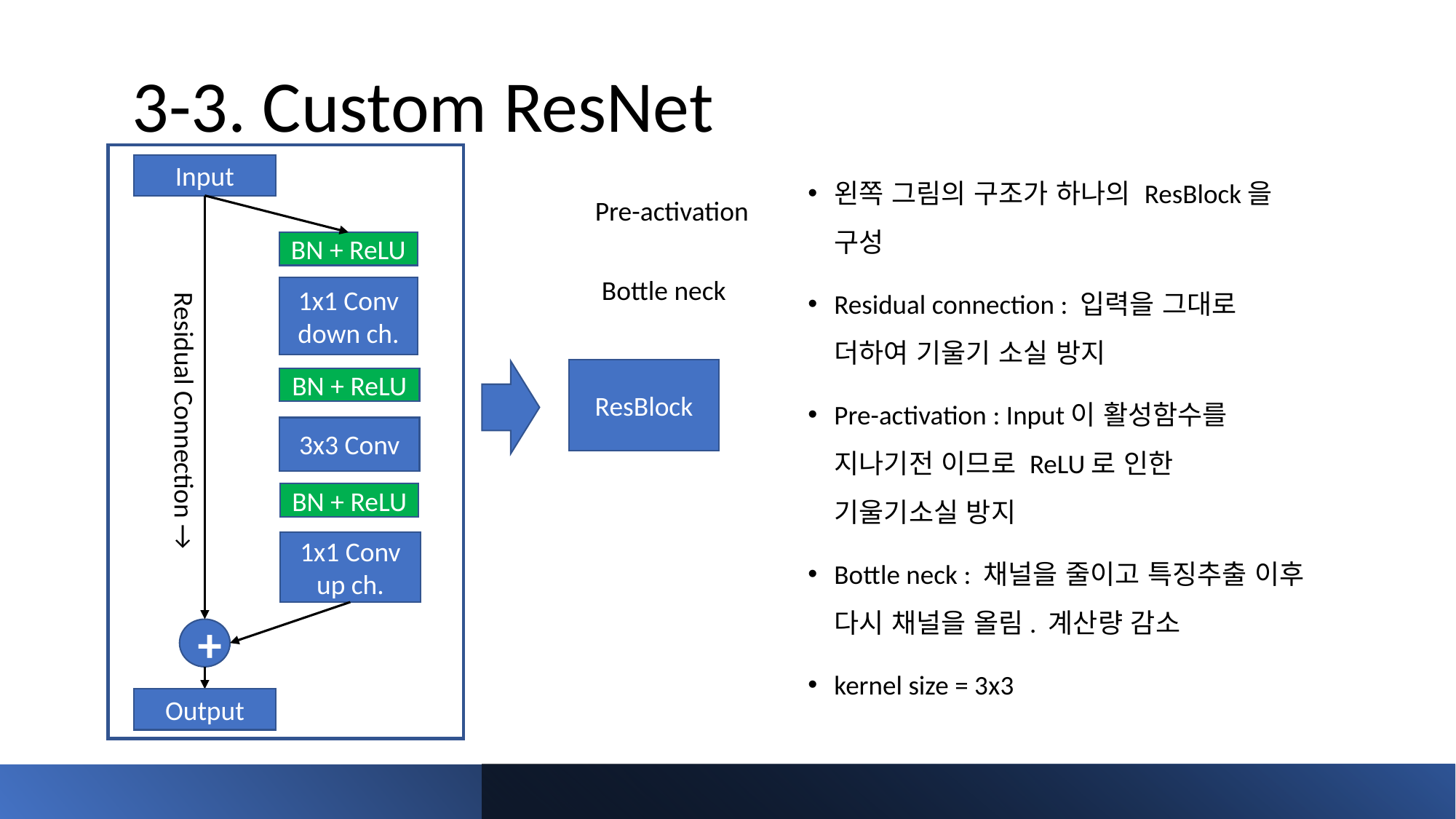

# 3-3. Custom ResNet

Input
왼쪽 그림의 구조가 하나의 ResBlock을 구성
Residual connection : 입력을 그대로 더하여 기울기 소실 방지
Pre-activation : Input이 활성함수를 지나기전 이므로 ReLU로 인한
기울기소실 방지
Bottle neck : 채널을 줄이고 특징추출 이후 다시 채널을 올림. 계산량 감소
kernel size = 3x3

Pre-activation
BN + ReLU
Bottle neck
1x1 Conv down ch.
Residual Connection →
ResBlock

BN + ReLU
3x3 Conv
BN + ReLU
1x1 Conv
up ch.
+
Output